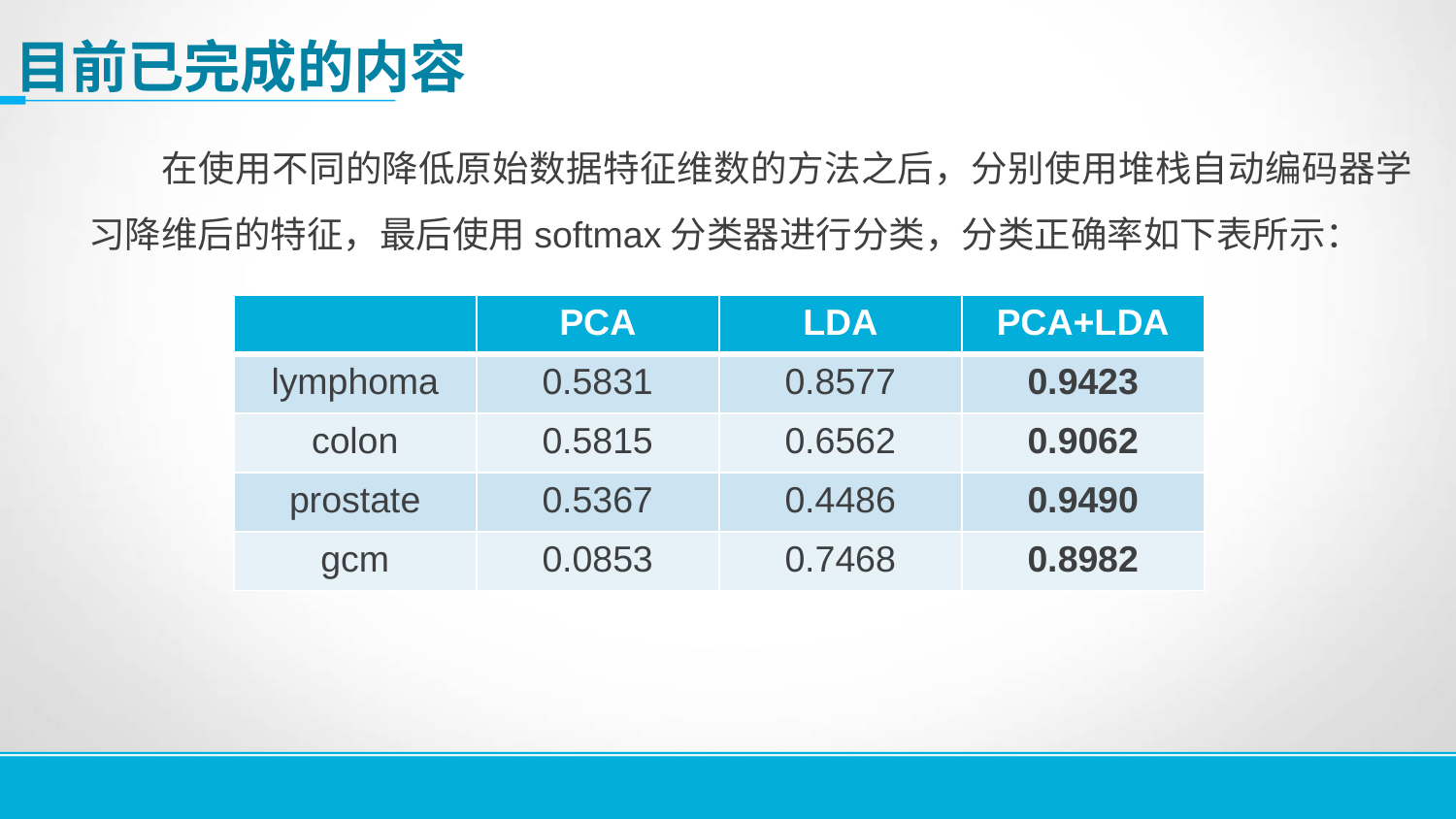

# 目前已完成的内容
    在使用不同的降低原始数据特征维数的方法之后，分别使用堆栈自动编码器学习降维后的特征，最后使用softmax分类器进行分类，分类正确率如下表所示：

|  | PCA | LDA | PCA+LDA |
| --- | --- | --- | --- |
| lymphoma | 0.5831 | 0.8577 | 0.9423 |
| colon | 0.5815 | 0.6562 | 0.9062 |
| prostate | 0.5367 | 0.4486 | 0.9490 |
| gcm | 0.0853 | 0.7468 | 0.8982 |